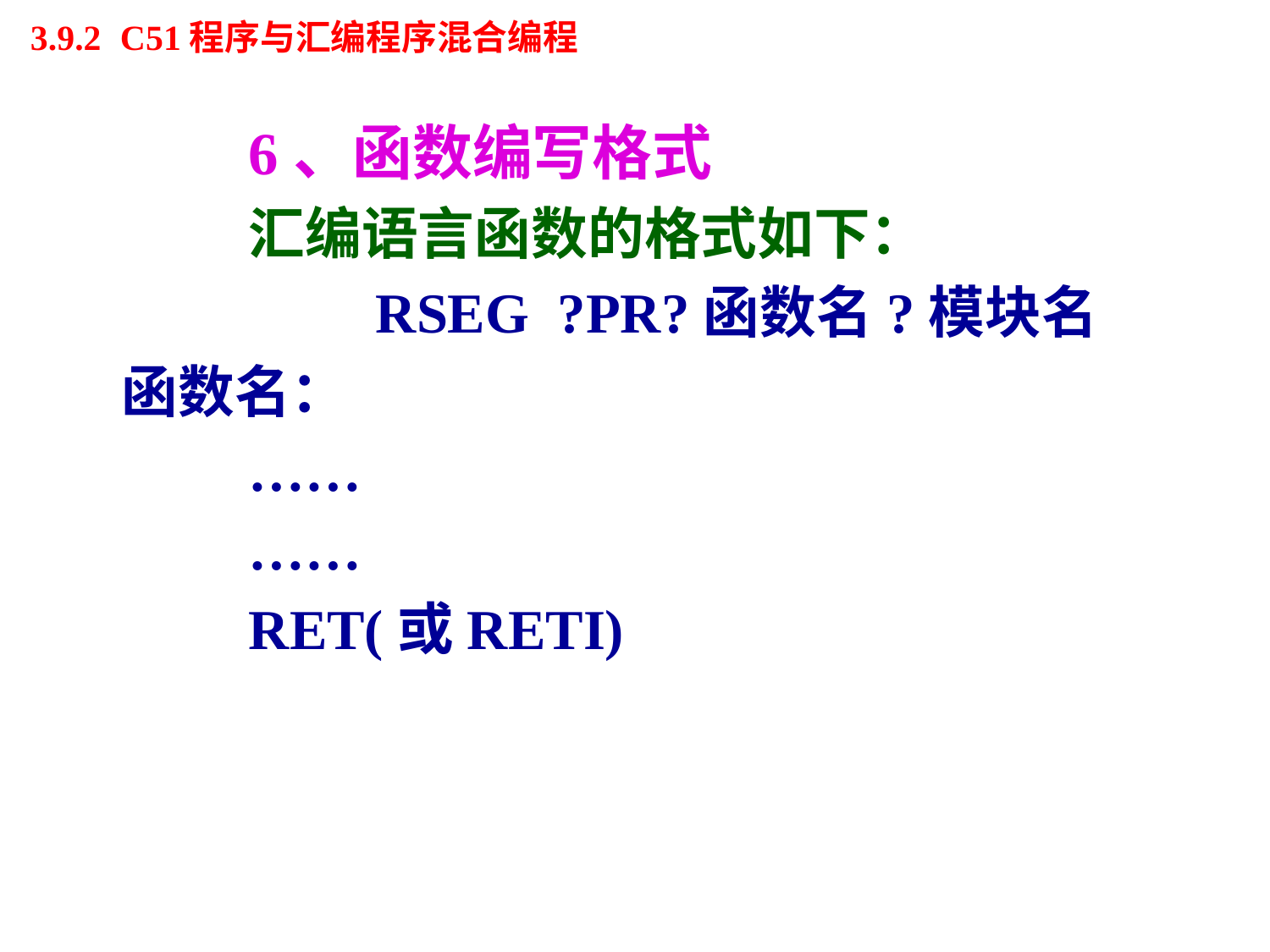

# 3.9.2  C51程序与汇编程序混合编程
		6、函数编写格式
		汇编语言函数的格式如下：
    		RSEG  ?PR?函数名?模块名
	函数名：
		……
		……
		RET(或RETI)